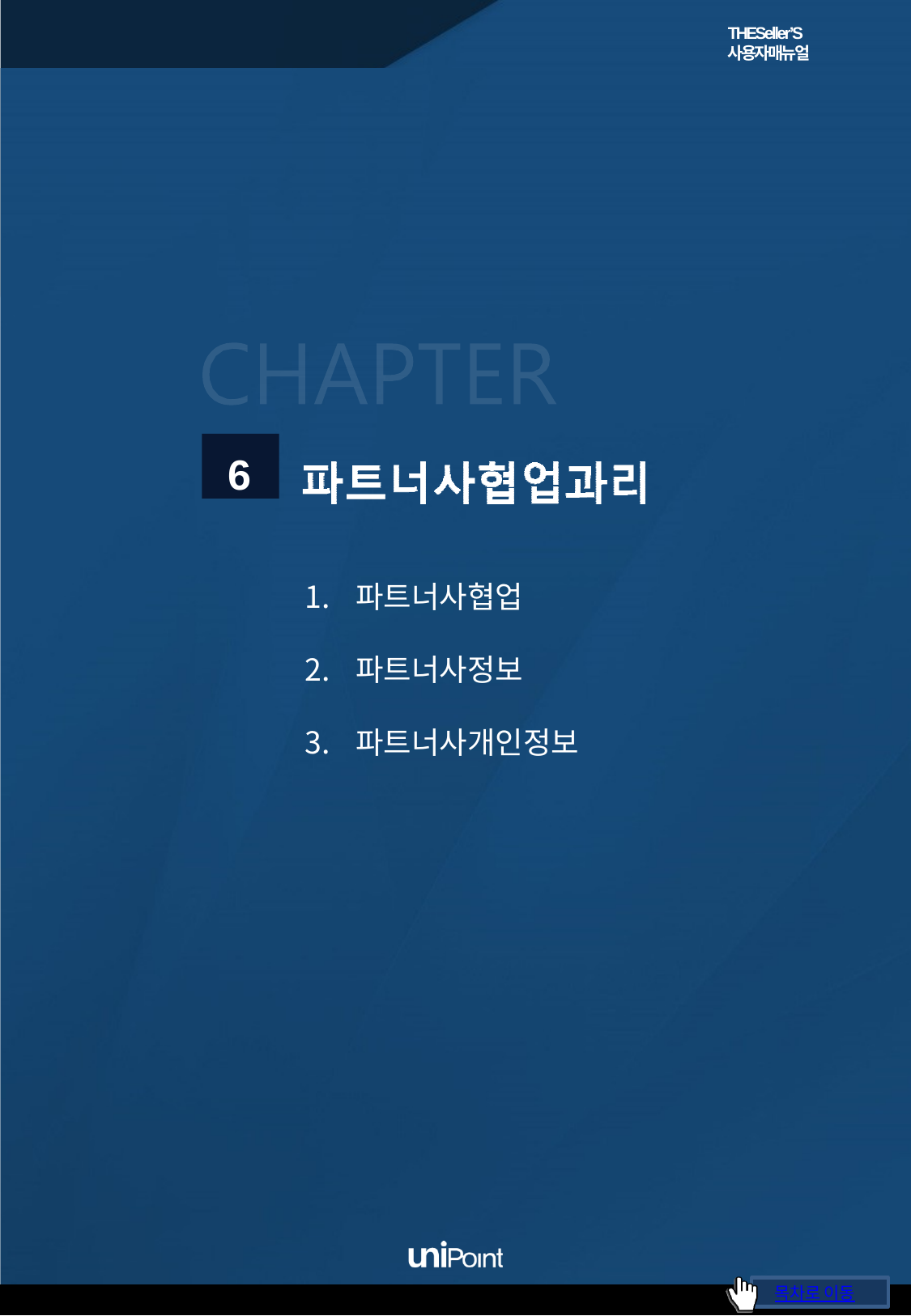

THESeller’S사용자매뉴얼

THE Seller’S 사용자 매뉴얼
6

파트너사협업
파트너사정보
파트너사개인정보

목차로 이동
II--4455
ㅏ